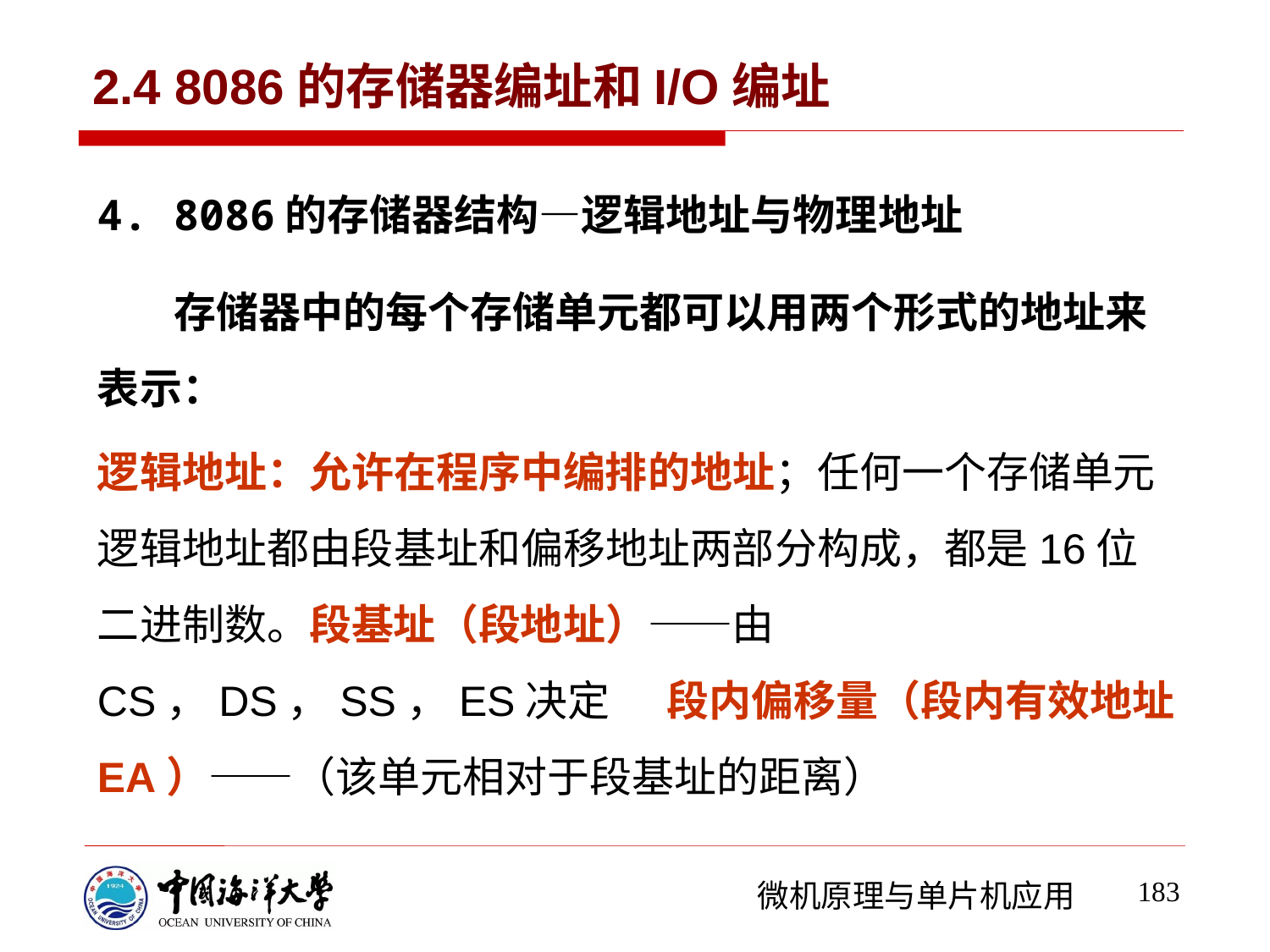

# 2.4 8086的存储器编址和I/O编址
4. 8086的存储器结构—逻辑地址与物理地址
       存储器中的每个存储单元都可以用两个形式的地址来表示：
逻辑地址：允许在程序中编排的地址；任何一个存储单元逻辑地址都由段基址和偏移地址两部分构成，都是16位二进制数。段基址（段地址）——由CS，DS，SS，ES决定      段内偏移量（段内有效地址EA）——（该单元相对于段基址的距离）

183